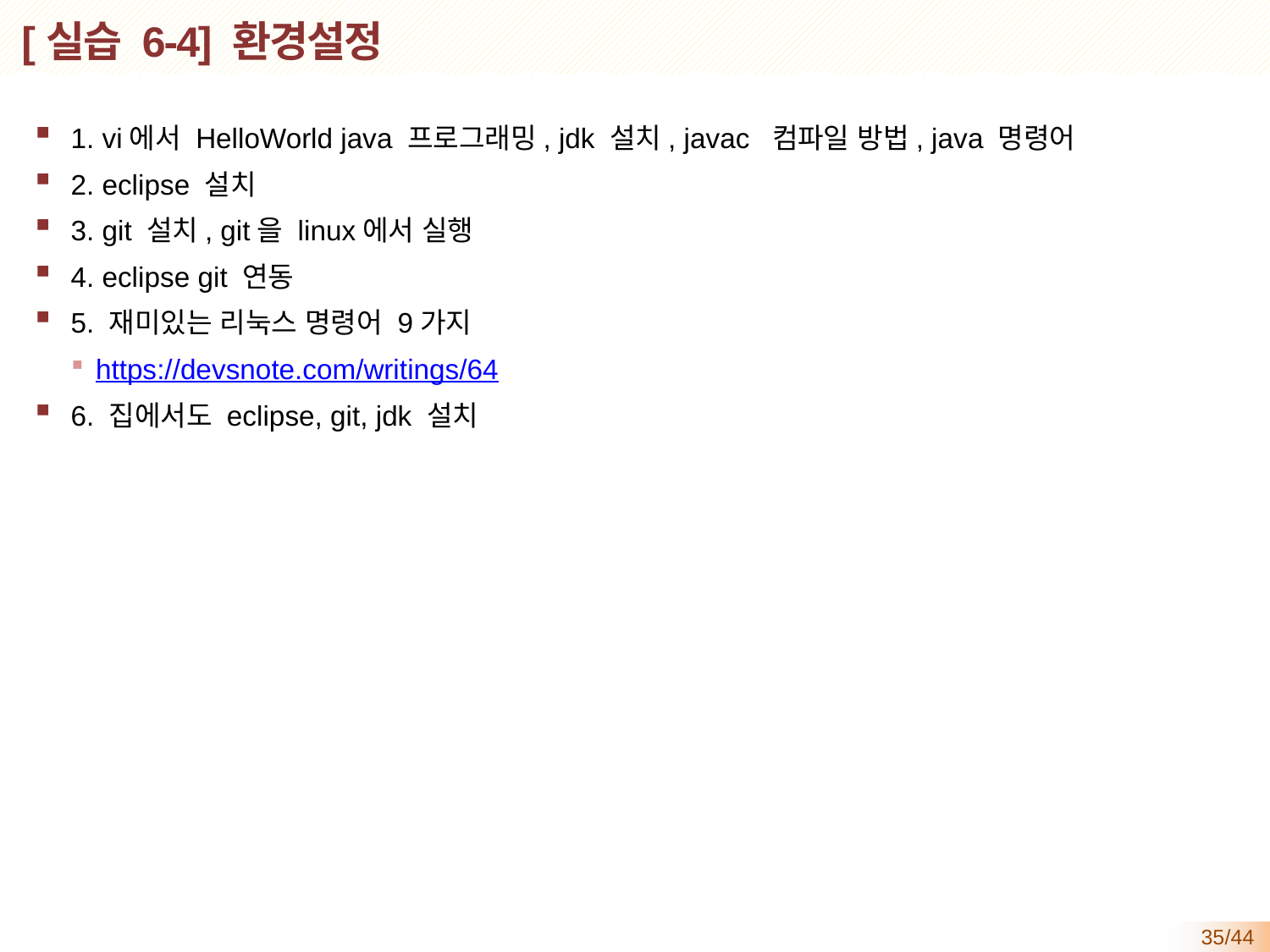

# [실습 6-4] 환경설정
1. vi에서 HelloWorld java 프로그래밍, jdk 설치, javac  컴파일 방법, java 명령어
2. eclipse 설치
3. git 설치, git을 linux에서 실행
4. eclipse git 연동
5. 재미있는 리눅스 명령어 9가지
https://devsnote.com/writings/64
6. 집에서도 eclipse, git, jdk 설치